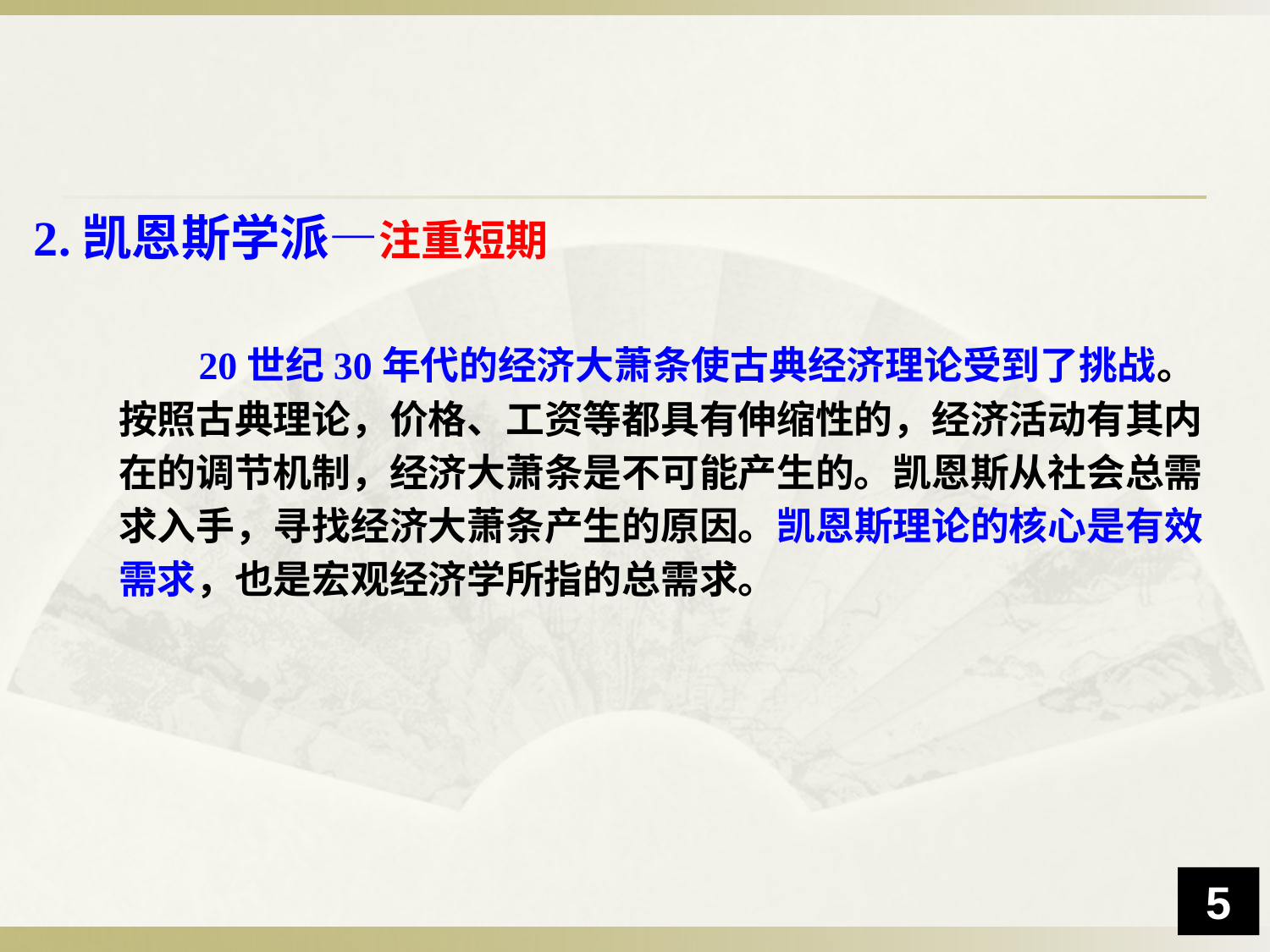

# 2.凯恩斯学派—注重短期
         20世纪30年代的经济大萧条使古典经济理论受到了挑战。按照古典理论，价格、工资等都具有伸缩性的，经济活动有其内在的调节机制，经济大萧条是不可能产生的。凯恩斯从社会总需求入手，寻找经济大萧条产生的原因。凯恩斯理论的核心是有效需求，也是宏观经济学所指的总需求。
5